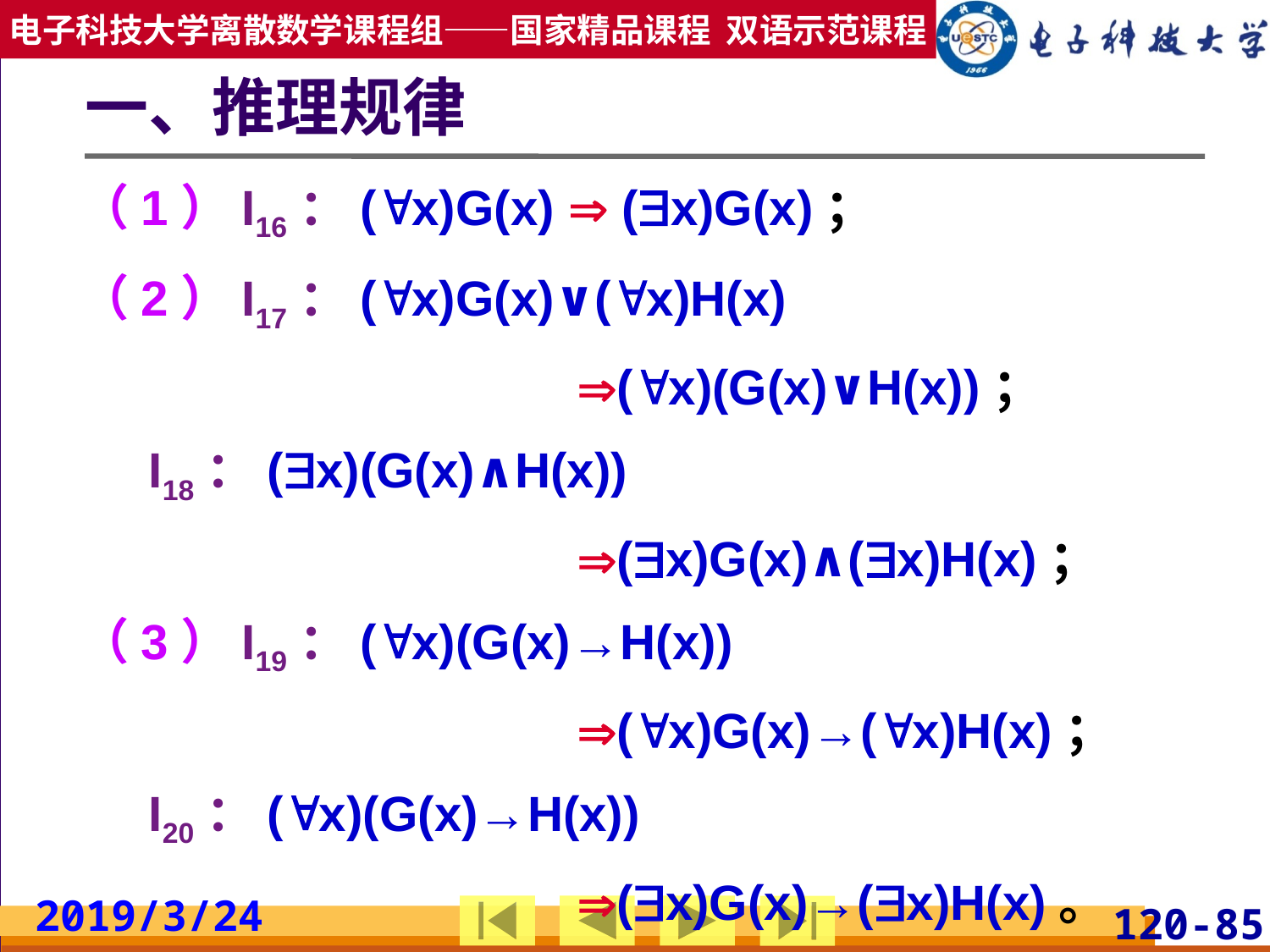

# 一、推理规律
（1）I16：(∀x)G(x) ⇒ (∃x)G(x)；
（2）I17：(∀x)G(x)∨(∀x)H(x)
				⇒(∀x)(G(x)∨H(x))；
     I18：(∃x)(G(x)∧H(x))
				⇒(∃x)G(x)∧(∃x)H(x)；
（3）I19：(∀x)(G(x)→H(x))
				⇒(∀x)G(x)→(∀x)H(x)；
     I20：(∀x)(G(x)→H(x))
				⇒(∃x)G(x)→(∃x)H(x)。
2019/3/24